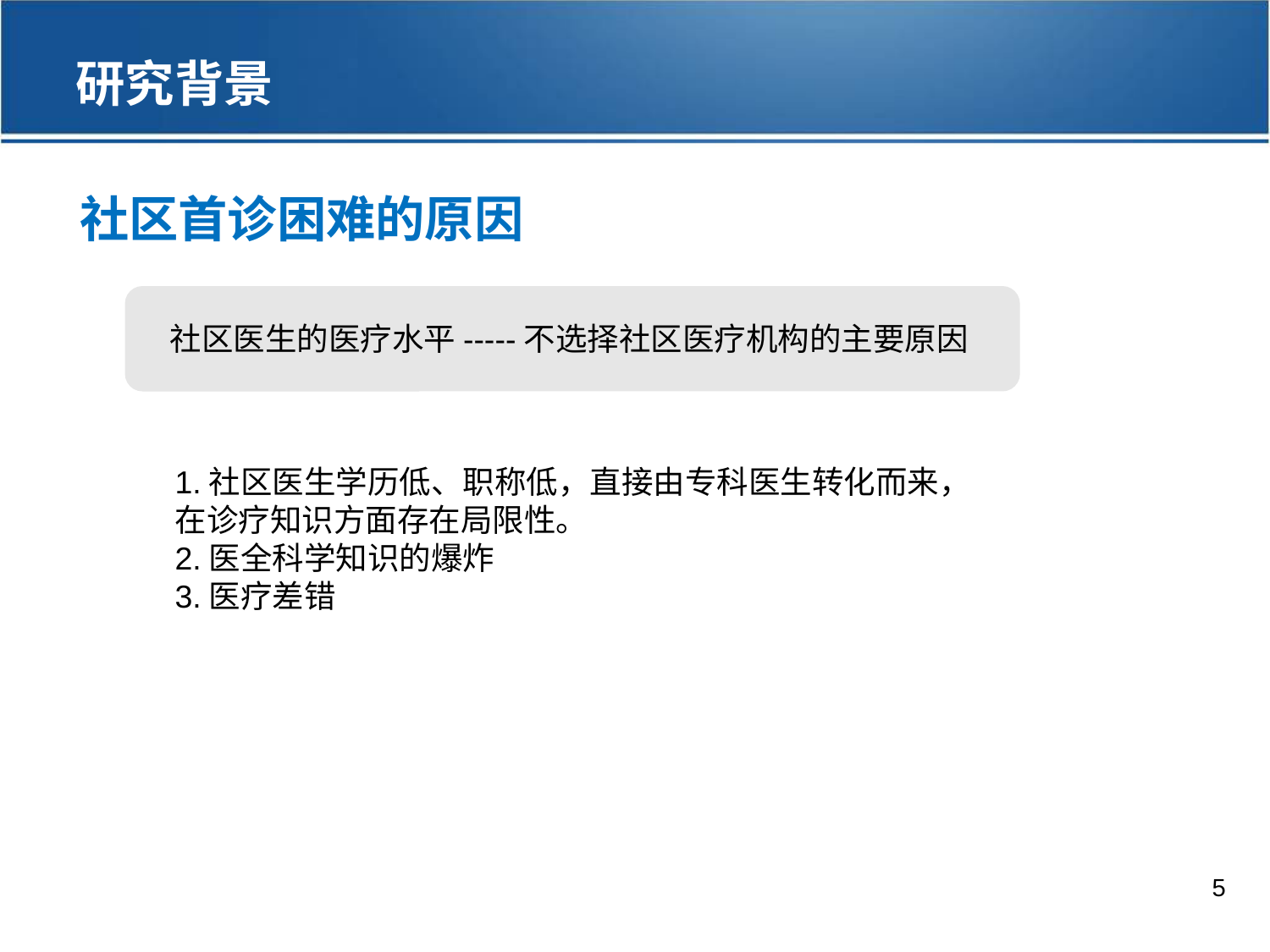

研究背景
社区首诊困难的原因

社区医生的医疗水平-----不选择社区医疗机构的主要原因
1.社区医生学历低、职称低，直接由专科医生转化而来，在诊疗知识方面存在局限性。
2.医全科学知识的爆炸
3.医疗差错

5